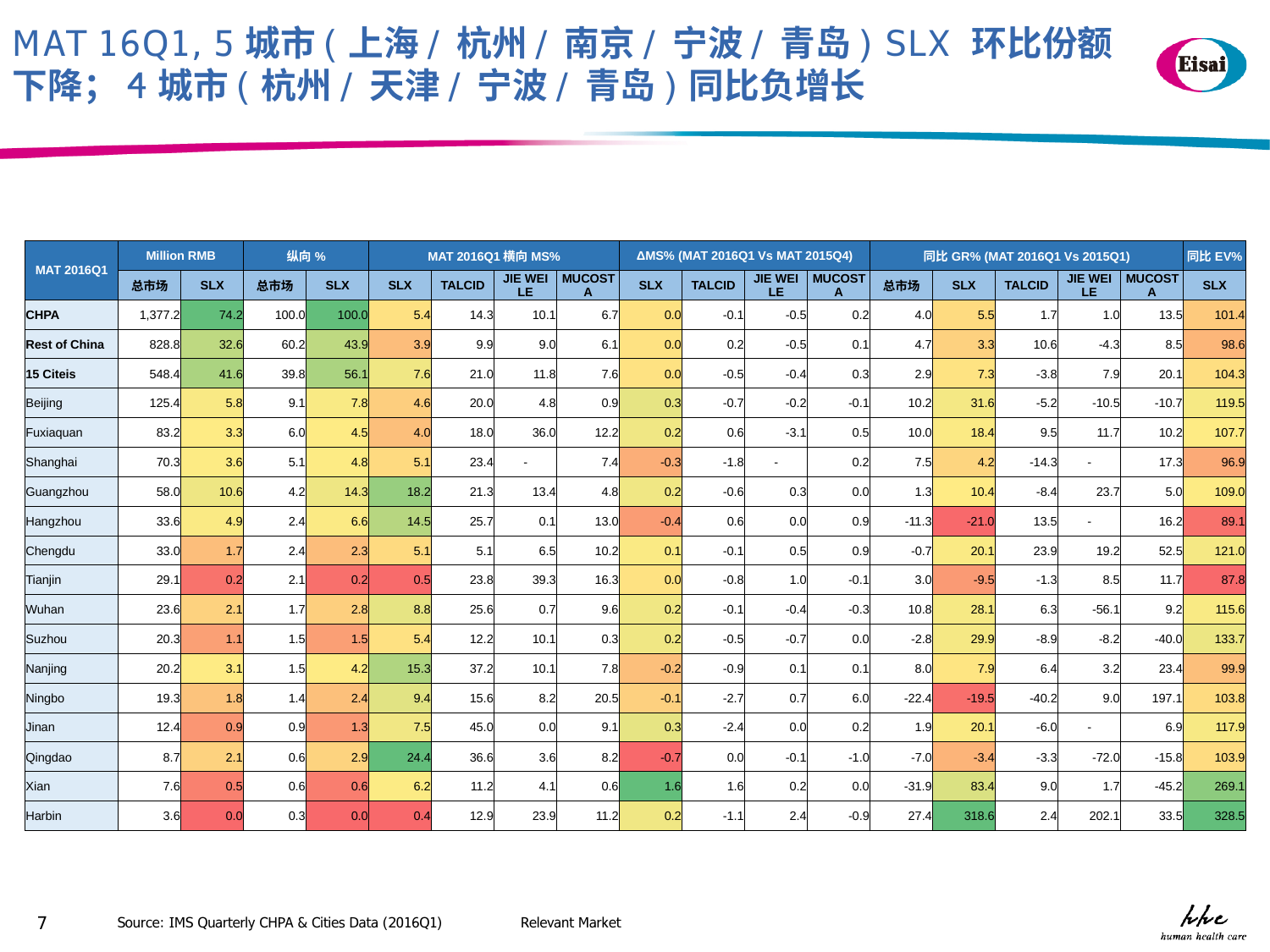

MAT 16Q1, 5城市(上海/杭州/南京/宁波/青岛) SLX 环比份额下降；4城市(杭州/天津/宁波/青岛)同比负增长
| MAT 2016Q1 | Million RMB |  | 纵向% |  | MAT 2016Q1横向MS% |  |  |  | ΔMS% (MAT 2016Q1 Vs MAT 2015Q4) |  |  |  | 同比GR% (MAT 2016Q1 Vs 2015Q1) |  |  |  |  | 同比EV% |
| --- | --- | --- | --- | --- | --- | --- | --- | --- | --- | --- | --- | --- | --- | --- | --- | --- | --- | --- |
|  | 总市场 | SLX | 总市场 | SLX | SLX | TALCID | JIE WEI LE | MUCOSTA | SLX | TALCID | JIE WEI LE | MUCOSTA | 总市场 | SLX | TALCID | JIE WEI LE | MUCOSTA | SLX |
| CHPA | 1,377.2 | 74.2 | 100.0 | 100.0 | 5.4 | 14.3 | 10.1 | 6.7 | 0.0 | -0.1 | -0.5 | 0.2 | 4.0 | 5.5 | 1.7 | 1.0 | 13.5 | 101.4 |
| Rest of China | 828.8 | 32.6 | 60.2 | 43.9 | 3.9 | 9.9 | 9.0 | 6.1 | 0.0 | 0.2 | -0.5 | 0.1 | 4.7 | 3.3 | 10.6 | -4.3 | 8.5 | 98.6 |
| 15 Citeis | 548.4 | 41.6 | 39.8 | 56.1 | 7.6 | 21.0 | 11.8 | 7.6 | 0.0 | -0.5 | -0.4 | 0.3 | 2.9 | 7.3 | -3.8 | 7.9 | 20.1 | 104.3 |
| Beijing | 125.4 | 5.8 | 9.1 | 7.8 | 4.6 | 20.0 | 4.8 | 0.9 | 0.3 | -0.7 | -0.2 | -0.1 | 10.2 | 31.6 | -5.2 | -10.5 | -10.7 | 119.5 |
| Fuxiaquan | 83.2 | 3.3 | 6.0 | 4.5 | 4.0 | 18.0 | 36.0 | 12.2 | 0.2 | 0.6 | -3.1 | 0.5 | 10.0 | 18.4 | 9.5 | 11.7 | 10.2 | 107.7 |
| Shanghai | 70.3 | 3.6 | 5.1 | 4.8 | 5.1 | 23.4 | - | 7.4 | -0.3 | -1.8 | - | 0.2 | 7.5 | 4.2 | -14.3 | - | 17.3 | 96.9 |
| Guangzhou | 58.0 | 10.6 | 4.2 | 14.3 | 18.2 | 21.3 | 13.4 | 4.8 | 0.2 | -0.6 | 0.3 | 0.0 | 1.3 | 10.4 | -8.4 | 23.7 | 5.0 | 109.0 |
| Hangzhou | 33.6 | 4.9 | 2.4 | 6.6 | 14.5 | 25.7 | 0.1 | 13.0 | -0.4 | 0.6 | 0.0 | 0.9 | -11.3 | -21.0 | 13.5 | - | 16.2 | 89.1 |
| Chengdu | 33.0 | 1.7 | 2.4 | 2.3 | 5.1 | 5.1 | 6.5 | 10.2 | 0.1 | -0.1 | 0.5 | 0.9 | -0.7 | 20.1 | 23.9 | 19.2 | 52.5 | 121.0 |
| Tianjin | 29.1 | 0.2 | 2.1 | 0.2 | 0.5 | 23.8 | 39.3 | 16.3 | 0.0 | -0.8 | 1.0 | -0.1 | 3.0 | -9.5 | -1.3 | 8.5 | 11.7 | 87.8 |
| Wuhan | 23.6 | 2.1 | 1.7 | 2.8 | 8.8 | 25.6 | 0.7 | 9.6 | 0.2 | -0.1 | -0.4 | -0.3 | 10.8 | 28.1 | 6.3 | -56.1 | 9.2 | 115.6 |
| Suzhou | 20.3 | 1.1 | 1.5 | 1.5 | 5.4 | 12.2 | 10.1 | 0.3 | 0.2 | -0.5 | -0.7 | 0.0 | -2.8 | 29.9 | -8.9 | -8.2 | -40.0 | 133.7 |
| Nanjing | 20.2 | 3.1 | 1.5 | 4.2 | 15.3 | 37.2 | 10.1 | 7.8 | -0.2 | -0.9 | 0.1 | 0.1 | 8.0 | 7.9 | 6.4 | 3.2 | 23.4 | 99.9 |
| Ningbo | 19.3 | 1.8 | 1.4 | 2.4 | 9.4 | 15.6 | 8.2 | 20.5 | -0.1 | -2.7 | 0.7 | 6.0 | -22.4 | -19.5 | -40.2 | 9.0 | 197.1 | 103.8 |
| Jinan | 12.4 | 0.9 | 0.9 | 1.3 | 7.5 | 45.0 | 0.0 | 9.1 | 0.3 | -2.4 | 0.0 | 0.2 | 1.9 | 20.1 | -6.0 | - | 6.9 | 117.9 |
| Qingdao | 8.7 | 2.1 | 0.6 | 2.9 | 24.4 | 36.6 | 3.6 | 8.2 | -0.7 | 0.0 | -0.1 | -1.0 | -7.0 | -3.4 | -3.3 | -72.0 | -15.8 | 103.9 |
| Xian | 7.6 | 0.5 | 0.6 | 0.6 | 6.2 | 11.2 | 4.1 | 0.6 | 1.6 | 1.6 | 0.2 | 0.0 | -31.9 | 83.4 | 9.0 | 1.7 | -45.2 | 269.1 |
| Harbin | 3.6 | 0.0 | 0.3 | 0.0 | 0.4 | 12.9 | 23.9 | 11.2 | 0.2 | -1.1 | 2.4 | -0.9 | 27.4 | 318.6 | 2.4 | 202.1 | 33.5 | 328.5 |
Source: IMS Quarterly CHPA & Cities Data (2016Q1)
 Relevant Market
7